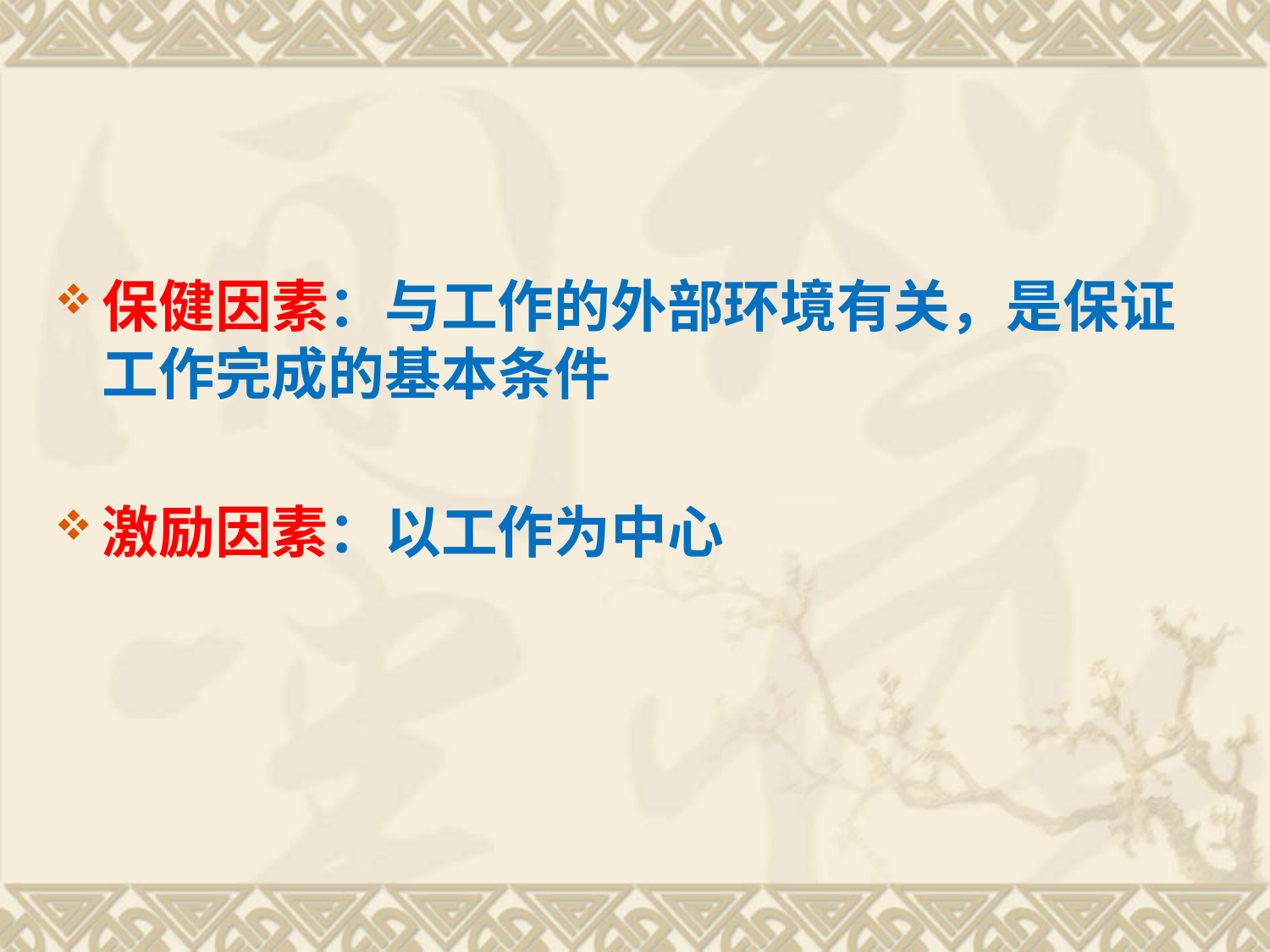

#
保健因素：与工作的外部环境有关，是保证工作完成的基本条件

激励因素：以工作为中心